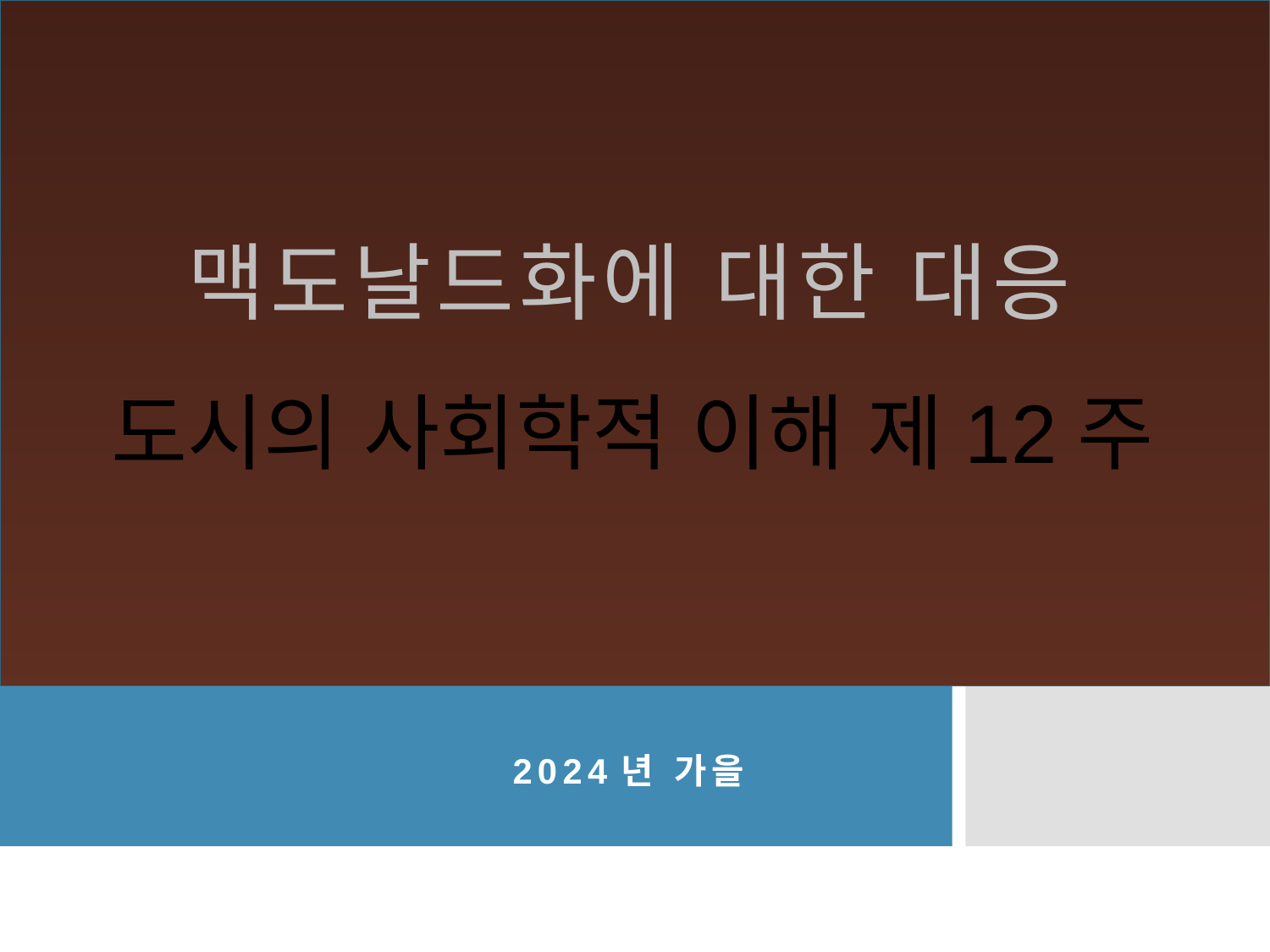

# 맥도날드화에 대한 대응 도시의 사회학적 이해 제12주

2024년 가을